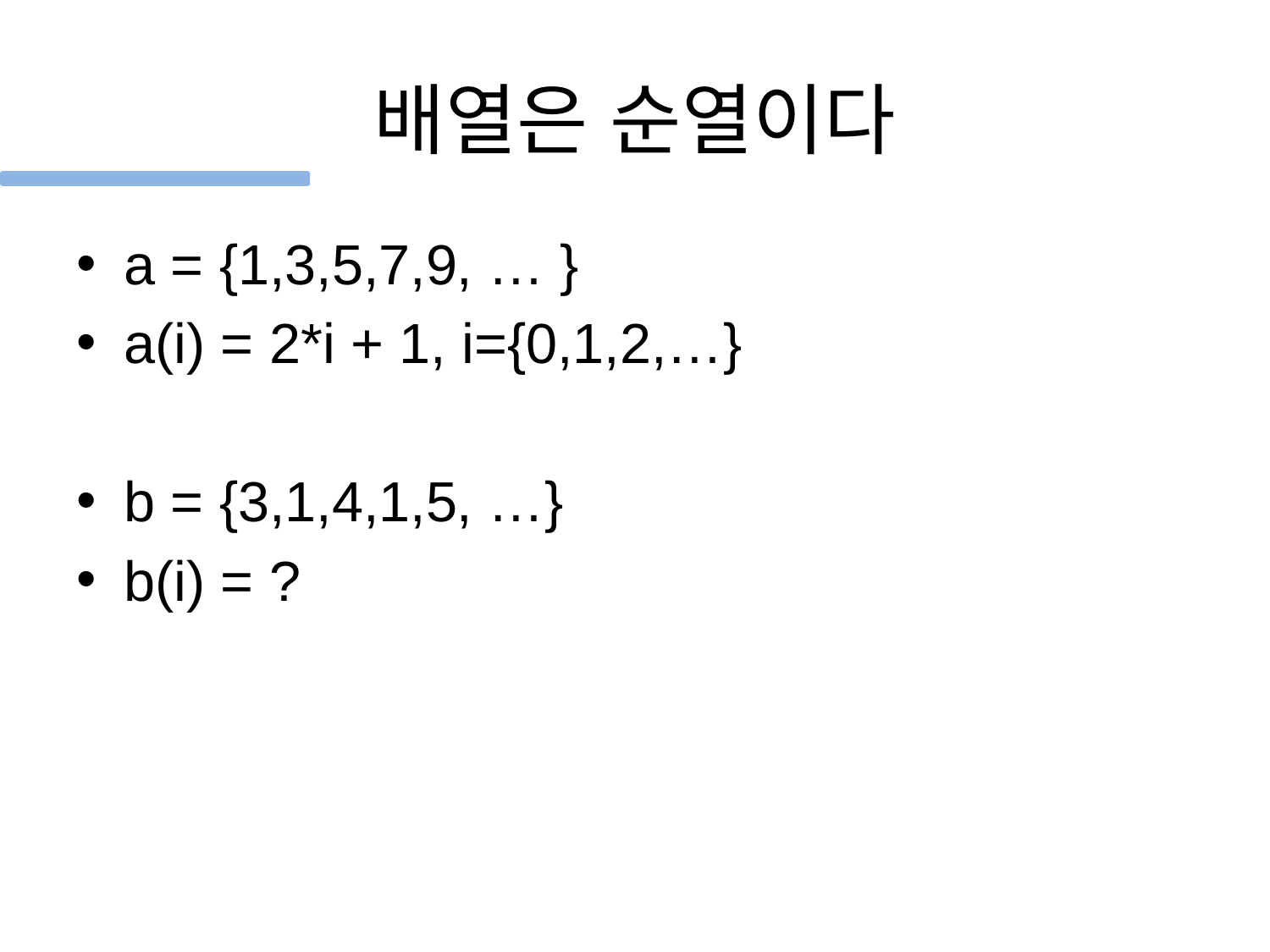

# 배열은 순열이다

a = {1,3,5,7,9, … }
a(i) = 2*i + 1, i={0,1,2,…}

b = {3,1,4,1,5, …}
b(i) = ?